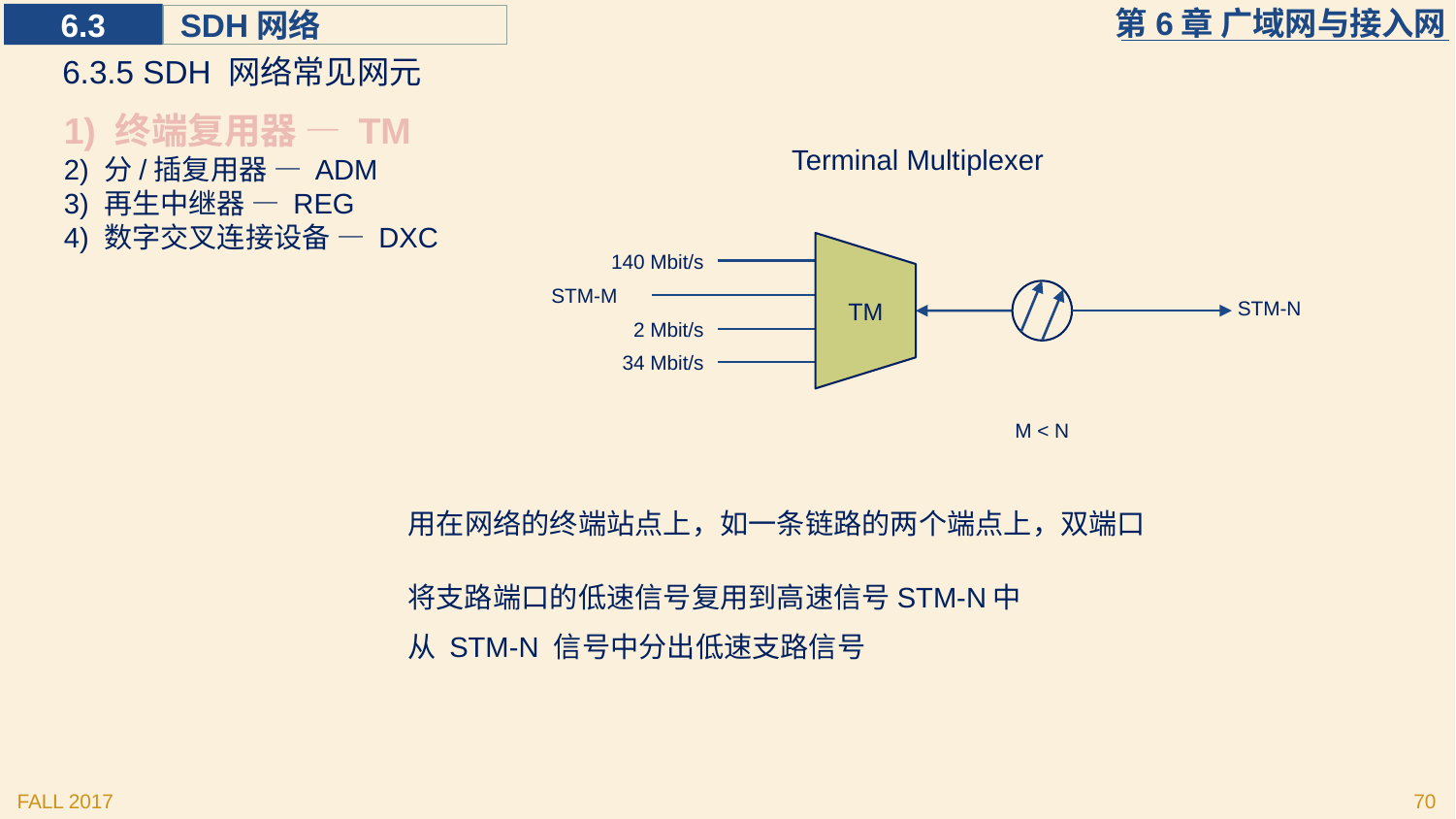

6.3.5 SDH 网络常见网元
1) 终端复用器 — TM
2) 分/插复用器 — ADM
3) 再生中继器 — REG
4) 数字交叉连接设备 — DXC
Terminal Multiplexer
140 Mbit/s
TM
STM-M

STM-N
2 Mbit/s
34 Mbit/s
M < N
用在网络的终端站点上，如一条链路的两个端点上，双端口
将支路端口的低速信号复用到高速信号STM-N中
从 STM-N 信号中分出低速支路信号